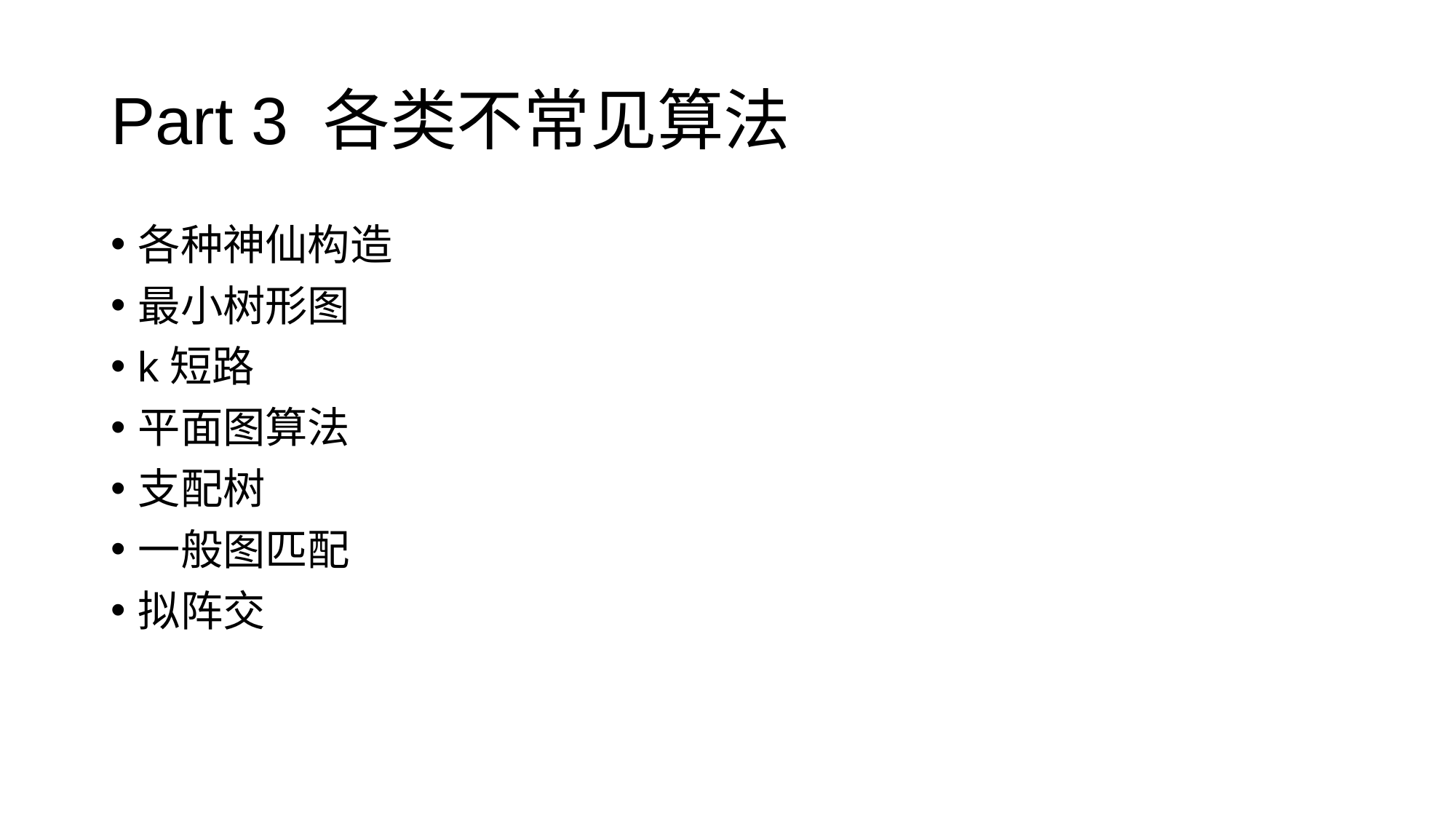

# Part 3 各类不常见算法
各种神仙构造
最小树形图
k短路
平面图算法
支配树
一般图匹配
拟阵交